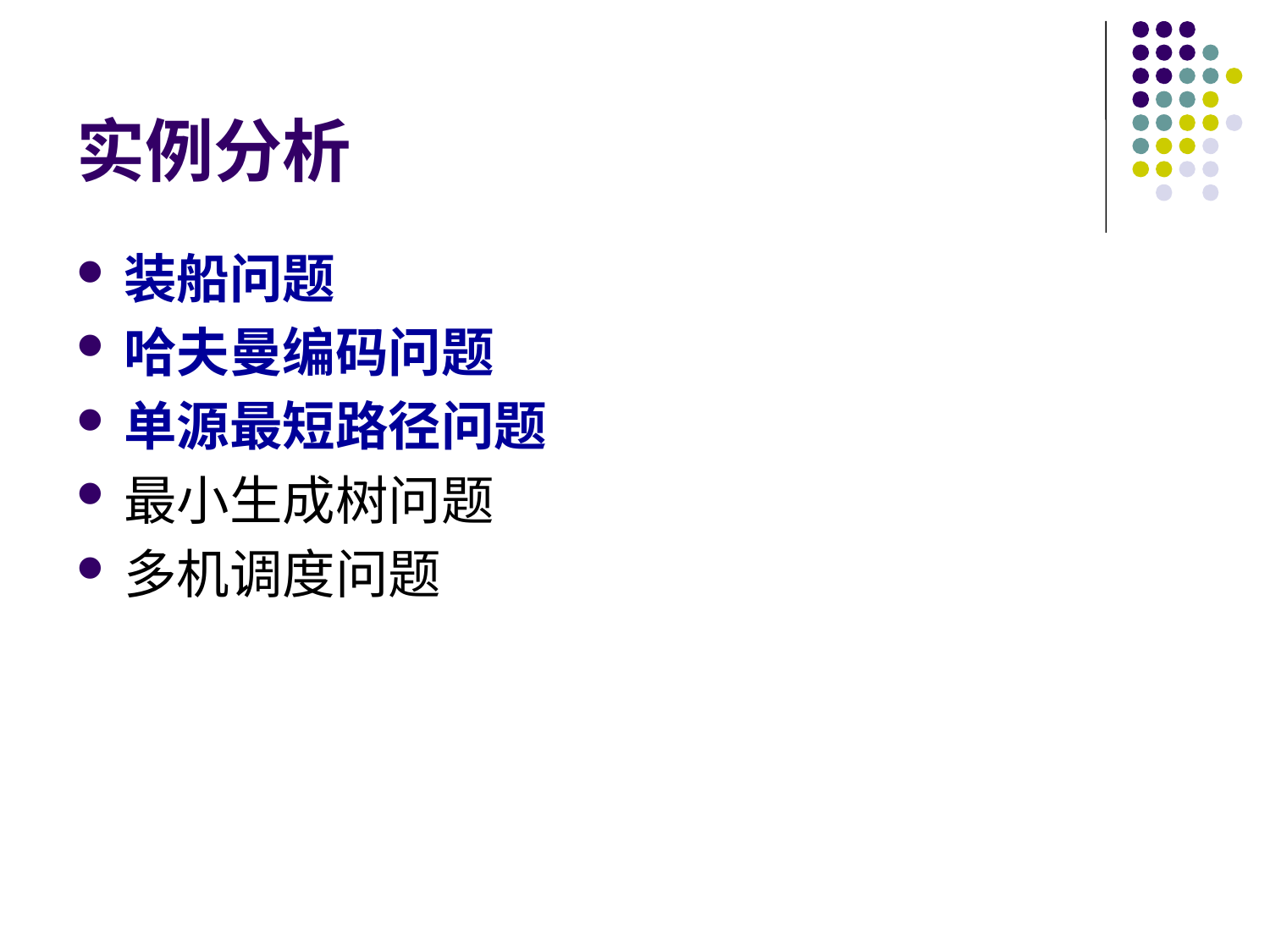

# 实例分析
装船问题
哈夫曼编码问题
单源最短路径问题
最小生成树问题
多机调度问题